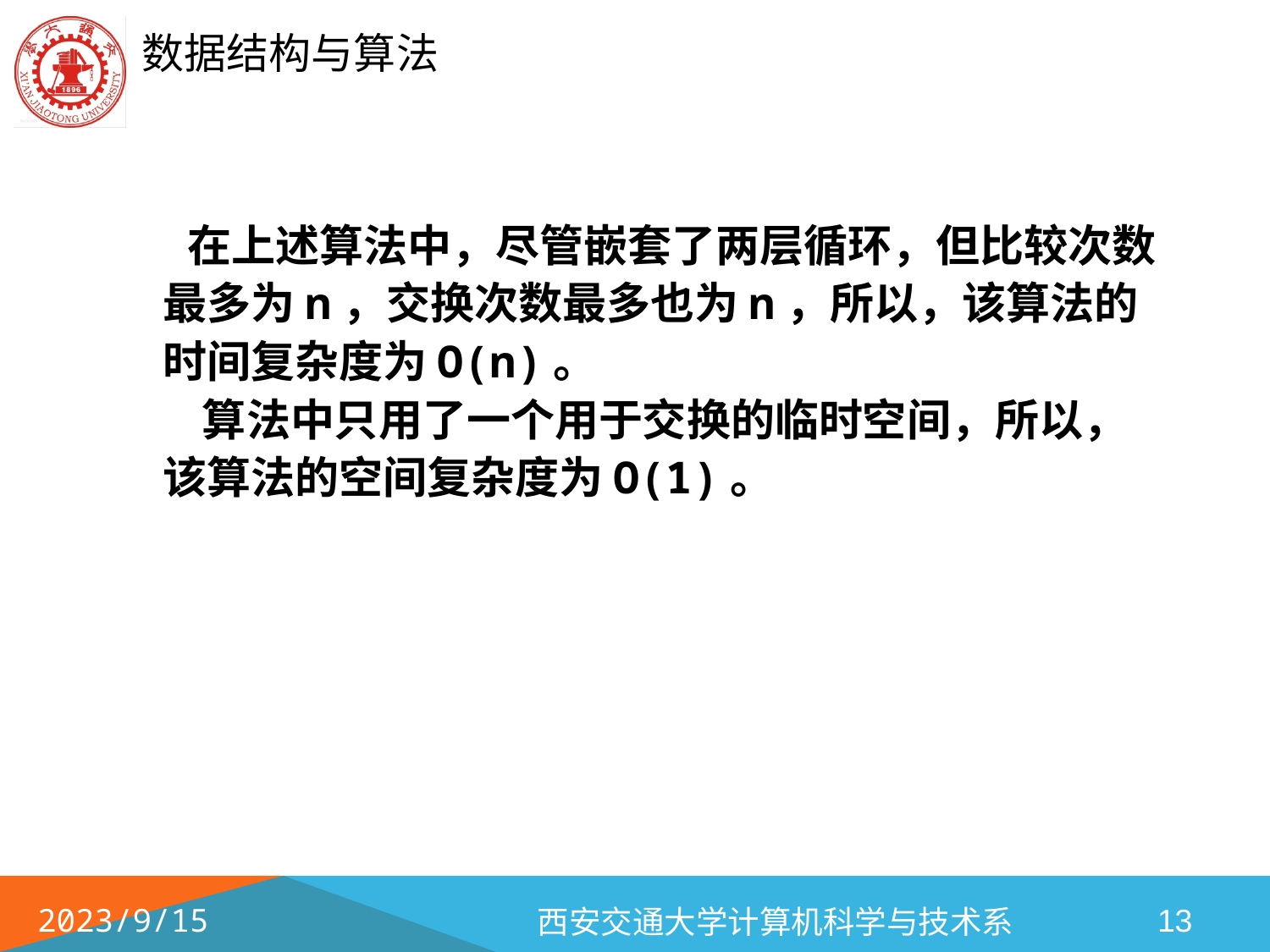

在上述算法中，尽管嵌套了两层循环，但比较次数最多为n，交换次数最多也为n，所以，该算法的时间复杂度为O(n)。
    算法中只用了一个用于交换的临时空间，所以，该算法的空间复杂度为O(1)。